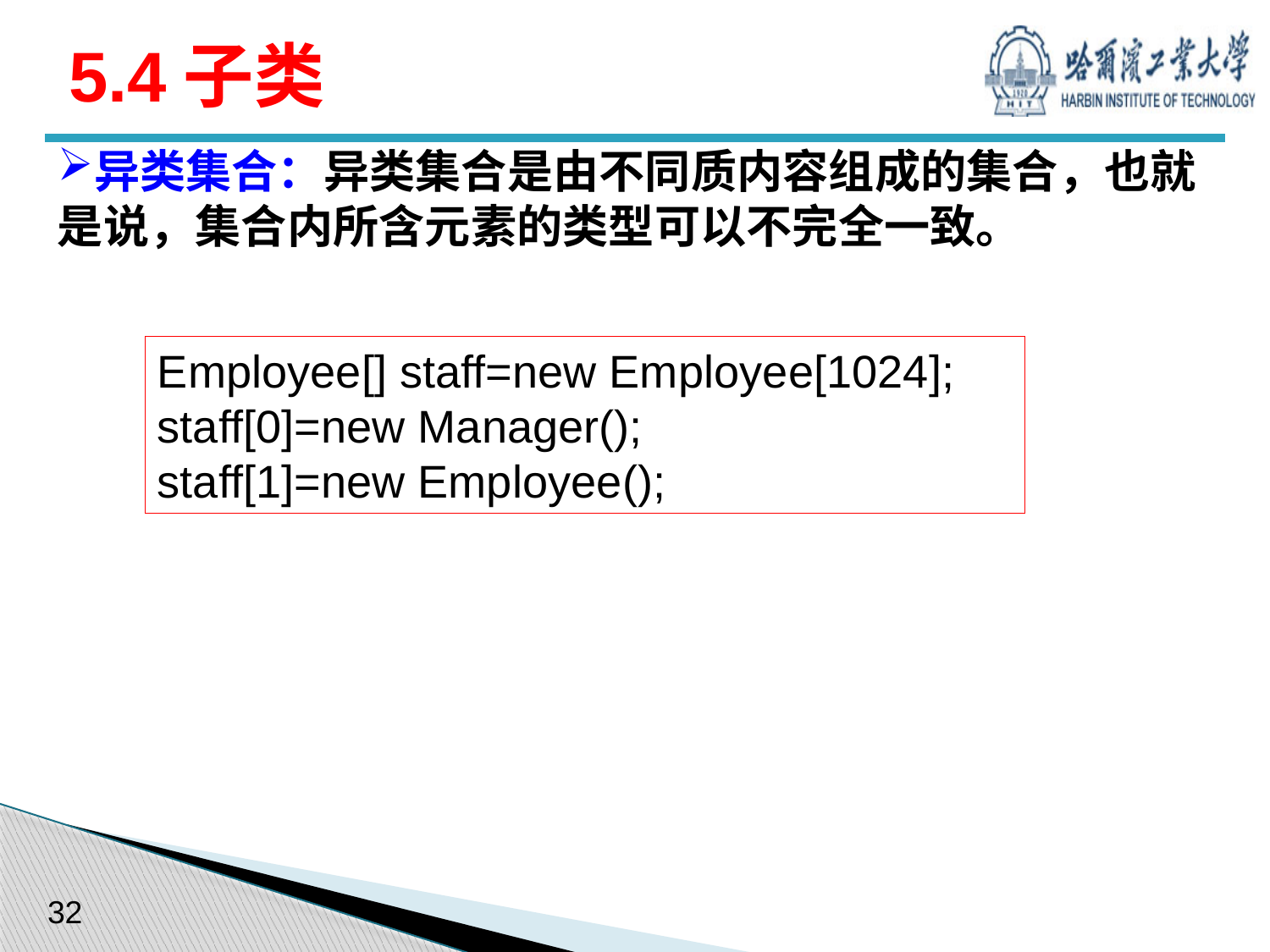

# 5.4子类
异类集合：异类集合是由不同质内容组成的集合，也就是说，集合内所含元素的类型可以不完全一致。
Employee[] staff=new Employee[1024];
staff[0]=new Manager();
staff[1]=new Employee();